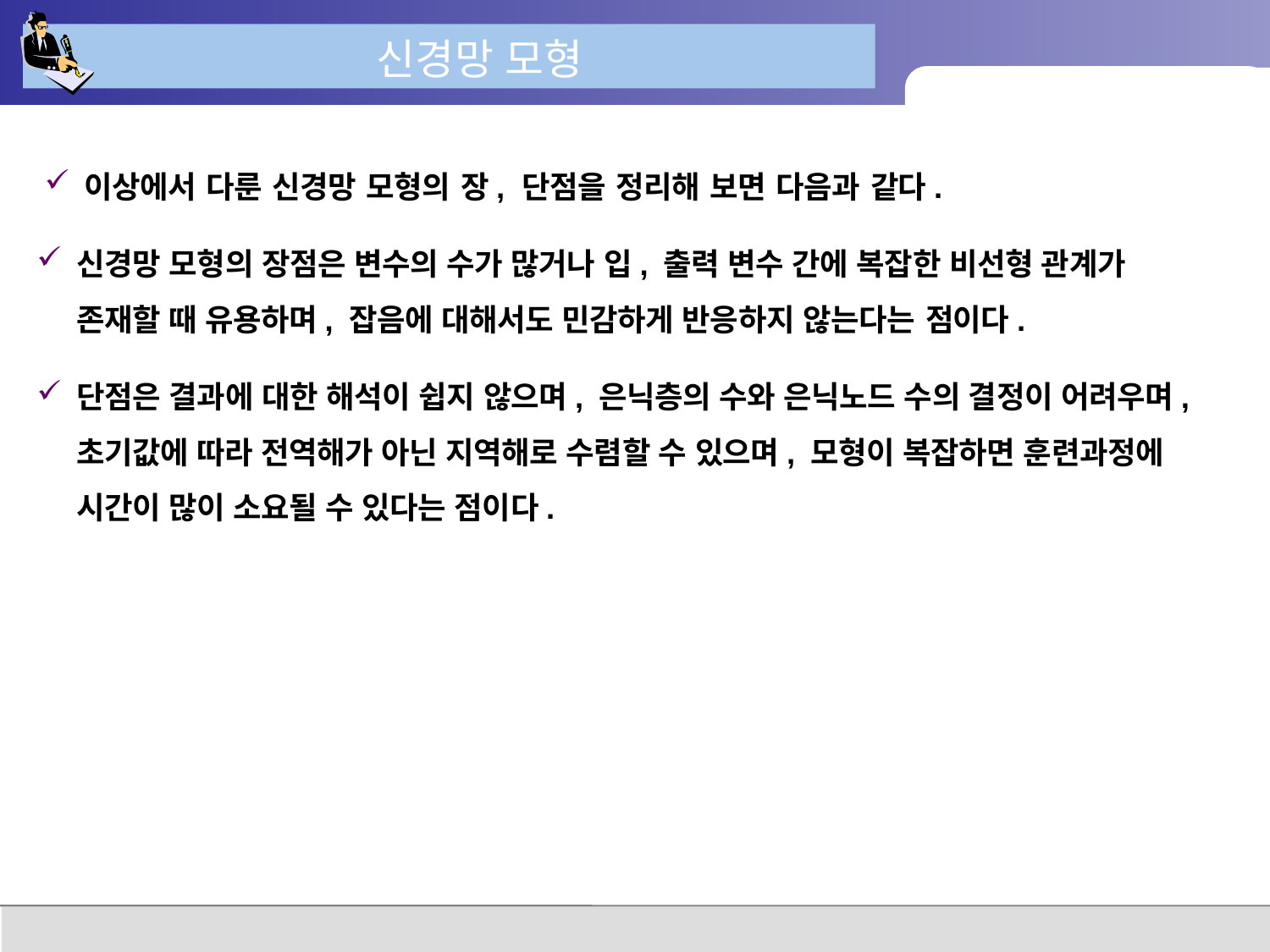

# 신경망 모형
이상에서 다룬 신경망 모형의 장, 단점을 정리해 보면 다음과 같다.
신경망 모형의 장점은 변수의 수가 많거나 입, 출력 변수 간에 복잡한 비선형 관계가 존재할 때 유용하며, 잡음에 대해서도 민감하게 반응하지 않는다는 점이다.
단점은 결과에 대한 해석이 쉽지 않으며, 은닉층의 수와 은닉노드 수의 결정이 어려우며, 초기값에 따라 전역해가 아닌 지역해로 수렴할 수 있으며, 모형이 복잡하면 훈련과정에 시간이 많이 소요될 수 있다는 점이다.